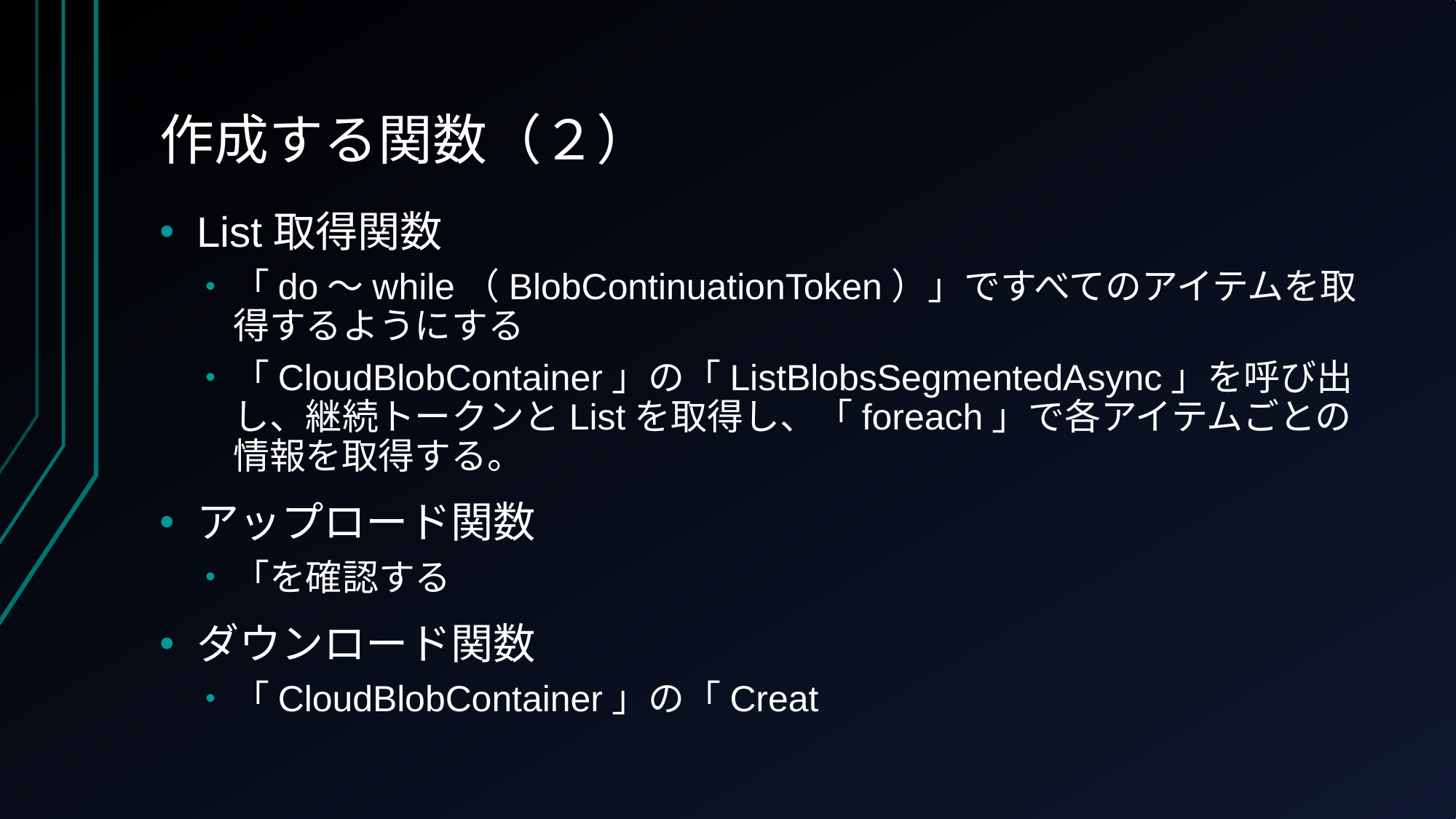

# 作成する関数（２）
List取得関数
「do～while（BlobContinuationToken）」ですべてのアイテムを取得するようにする
「CloudBlobContainer」の「ListBlobsSegmentedAsync」を呼び出し、継続トークンとListを取得し、「foreach」で各アイテムごとの情報を取得する。
アップロード関数
「を確認する
ダウンロード関数
「CloudBlobContainer」の「Creat